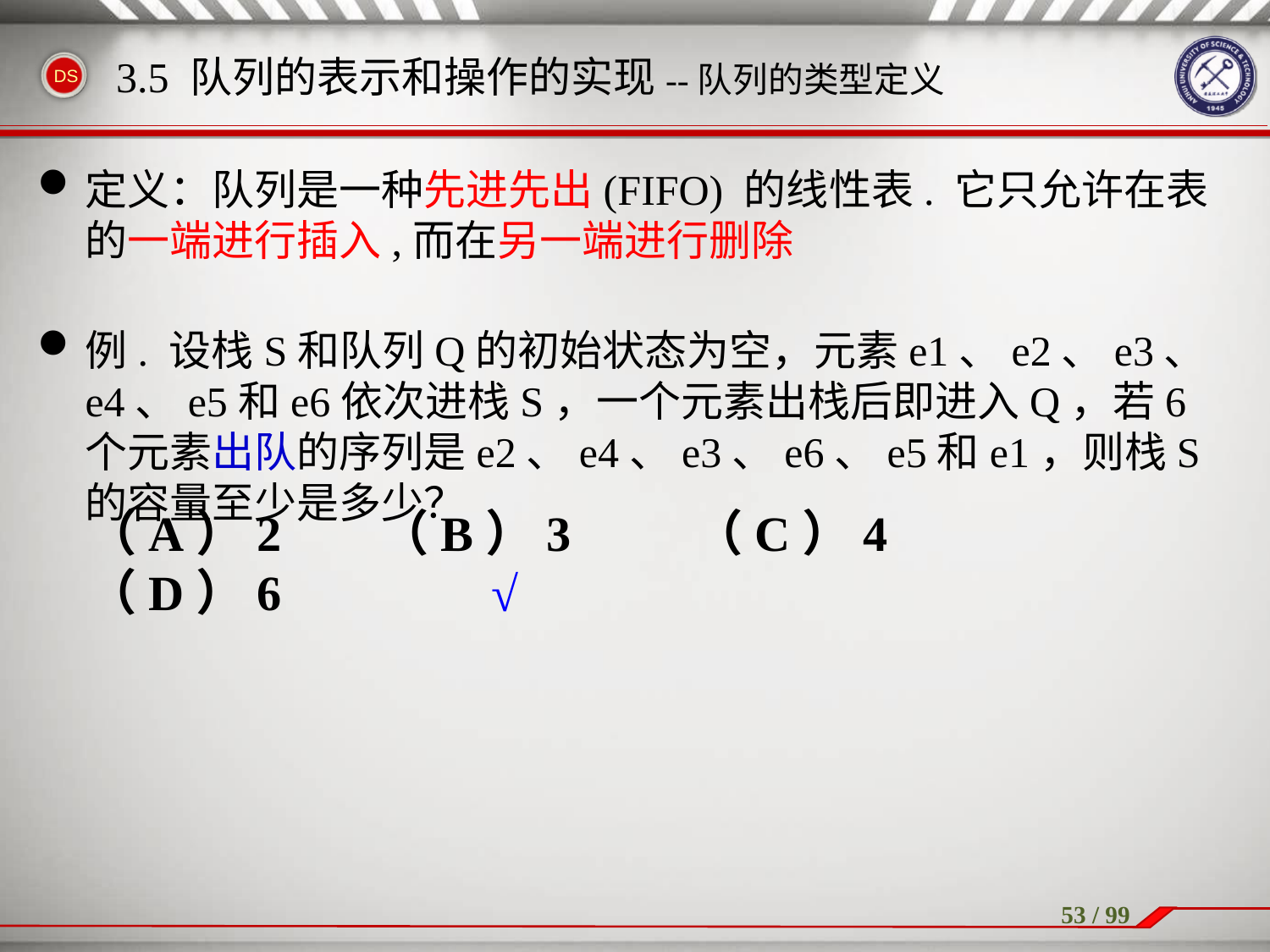

# 3.5 队列的表示和操作的实现--队列的类型定义
定义：队列是一种先进先出(FIFO) 的线性表. 它只允许在表的一端进行插入,而在另一端进行删除

例. 设栈S和队列Q的初始状态为空，元素e1、e2、e3、e4、e5和e6依次进栈S，一个元素出栈后即进入Q，若6个元素出队的序列是e2、e4、e3、e6、e5和e1，则栈S的容量至少是多少？

（A）2       （B）3         （C）4       （D）6
√